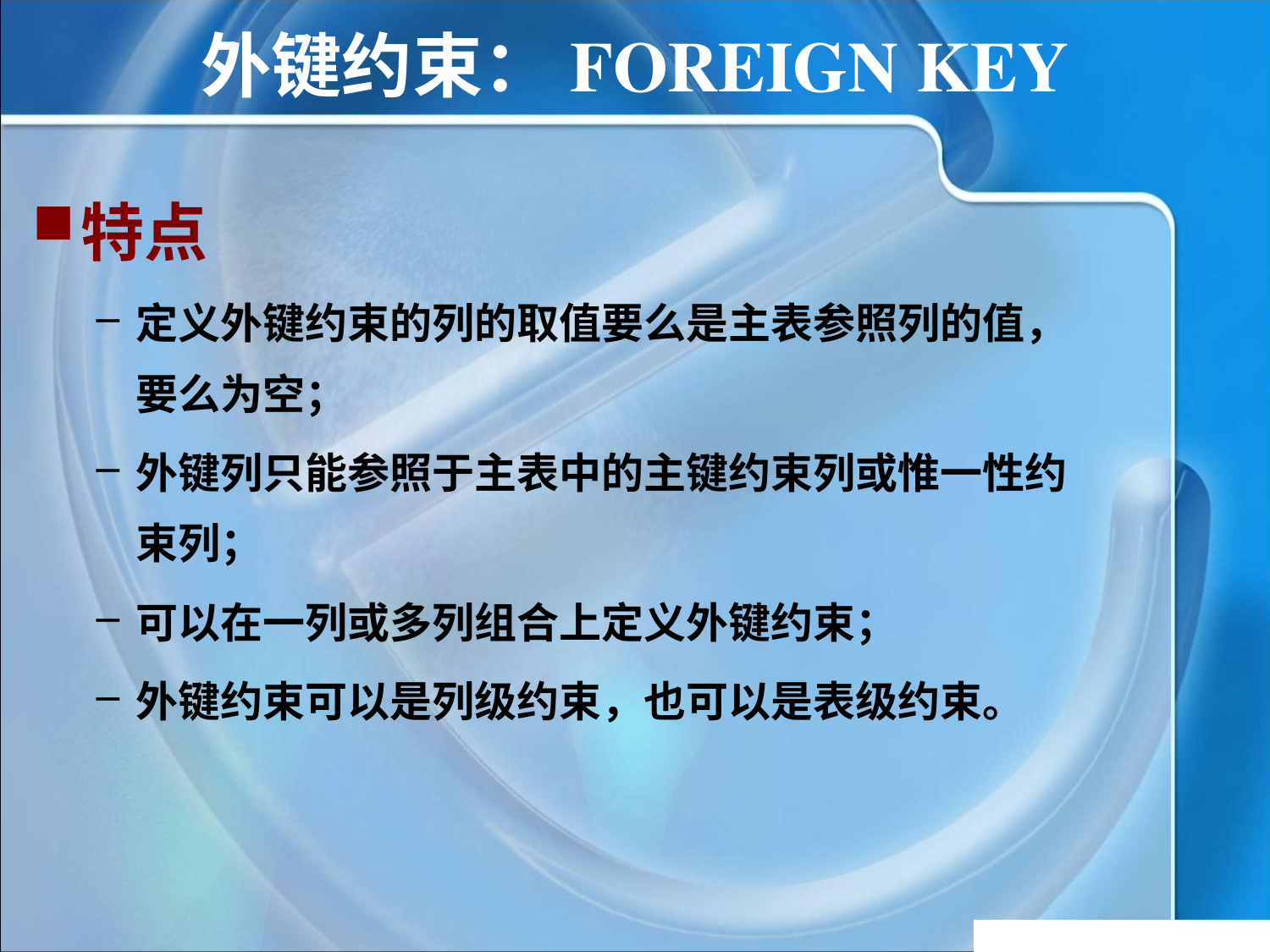

# 外键约束：FOREIGN KEY
特点
定义外键约束的列的取值要么是主表参照列的值，要么为空；
外键列只能参照于主表中的主键约束列或惟一性约束列；
可以在一列或多列组合上定义外键约束；
外键约束可以是列级约束，也可以是表级约束。
28